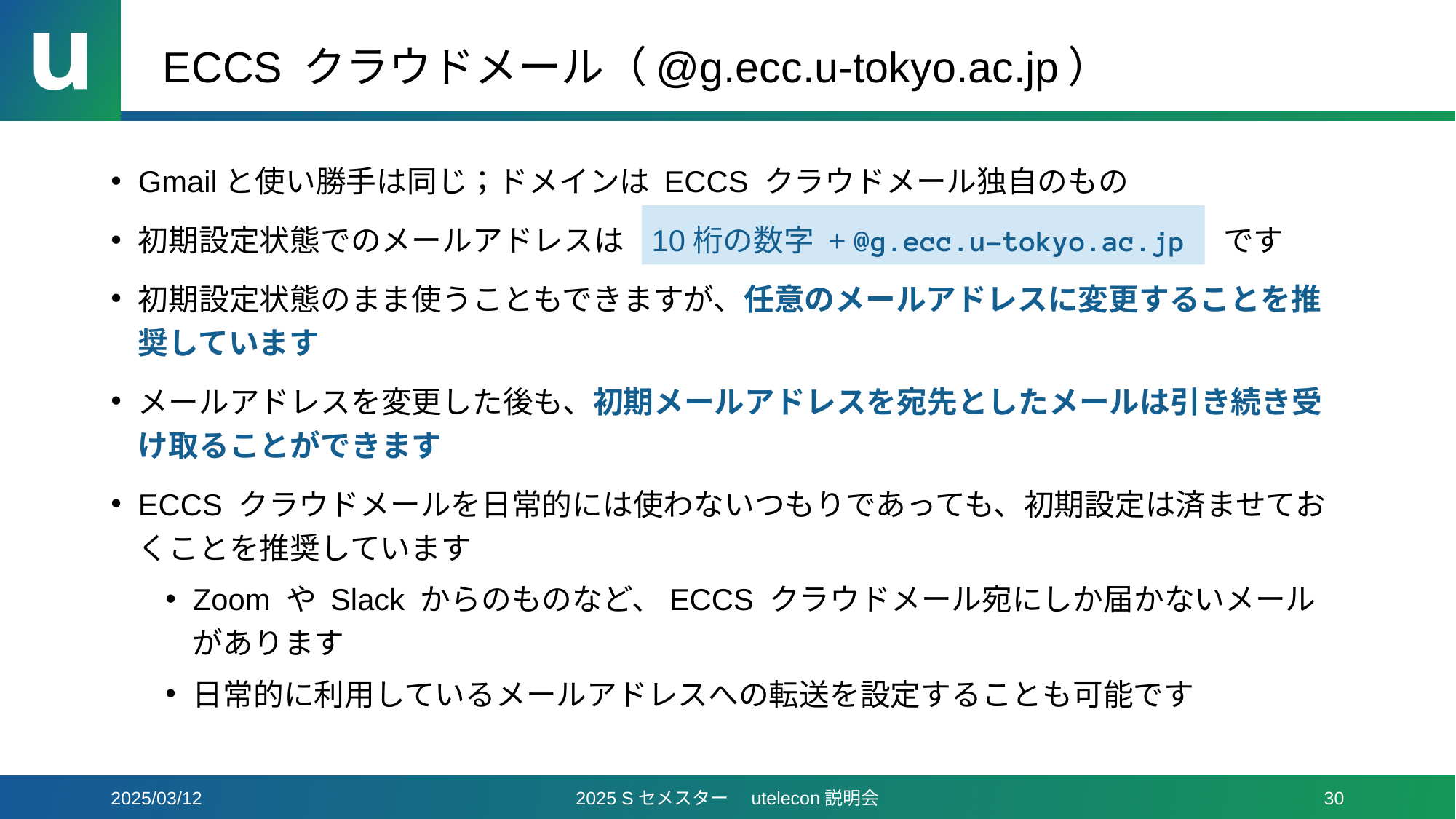

# ECCS クラウドメール（@g.ecc.u-tokyo.ac.jp）
Gmailと使い勝手は同じ；ドメインは ECCS クラウドメール独自のもの
初期設定状態でのメールアドレスは   10桁の数字 + @g.ecc.u-tokyo.ac.jp　です
初期設定状態のまま使うこともできますが、任意のメールアドレスに変更することを推奨しています
メールアドレスを変更した後も、初期メールアドレスを宛先としたメールは引き続き受け取ることができます
ECCS クラウドメールを日常的には使わないつもりであっても、初期設定は済ませておくことを推奨しています
Zoom や Slack からのものなど、ECCS クラウドメール宛にしか届かないメールがあります
日常的に利用しているメールアドレスへの転送を設定することも可能です

2025/03/12
2025 Sセメスター　utelecon説明会
30